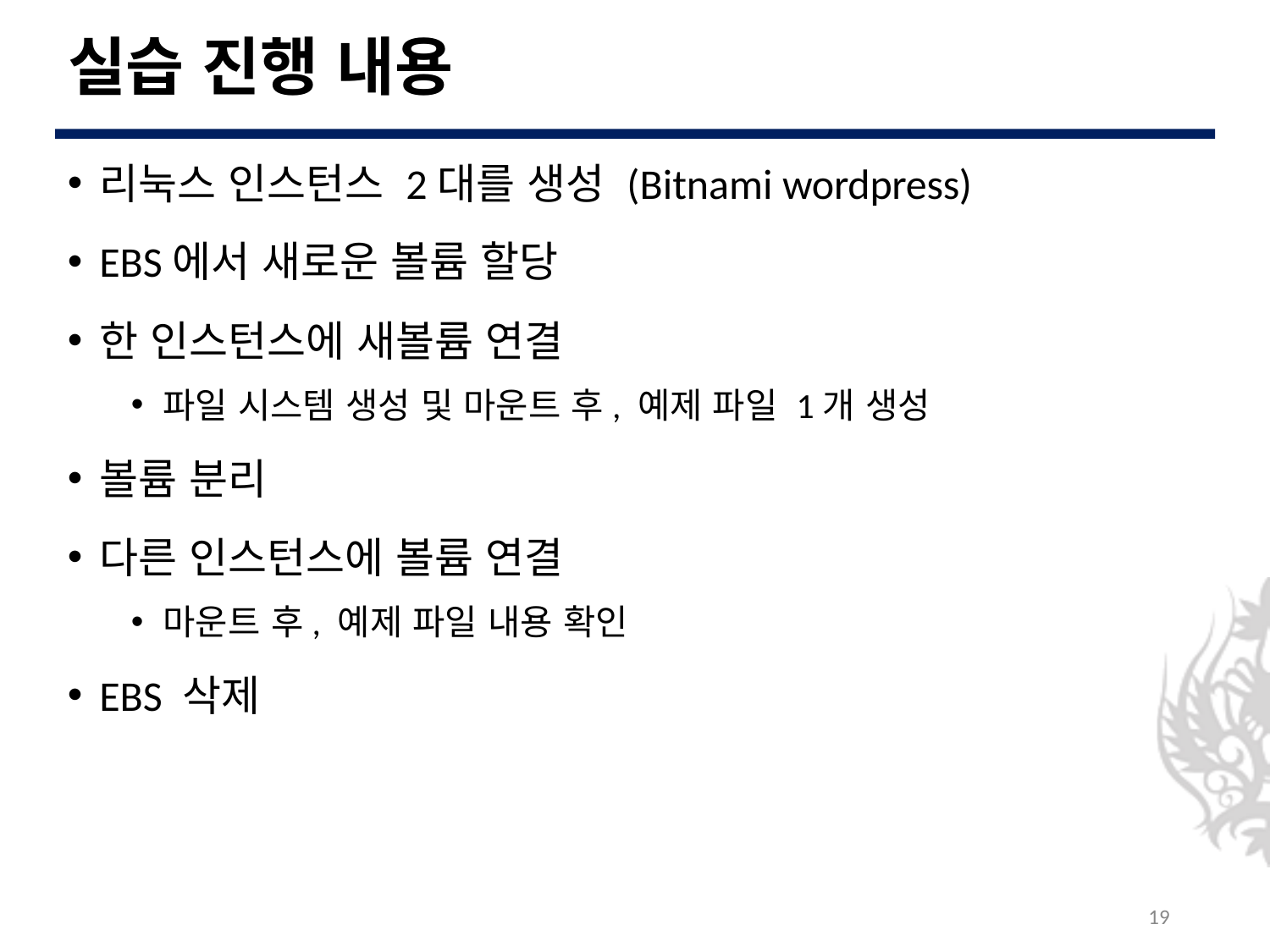

# 실습 진행 내용
리눅스 인스턴스 2대를 생성 (Bitnami wordpress)
EBS에서 새로운 볼륨 할당
한 인스턴스에 새볼륨 연결
파일 시스템 생성 및 마운트 후, 예제 파일 1개 생성
볼륨 분리
다른 인스턴스에 볼륨 연결
마운트 후, 예제 파일 내용 확인
EBS 삭제
19